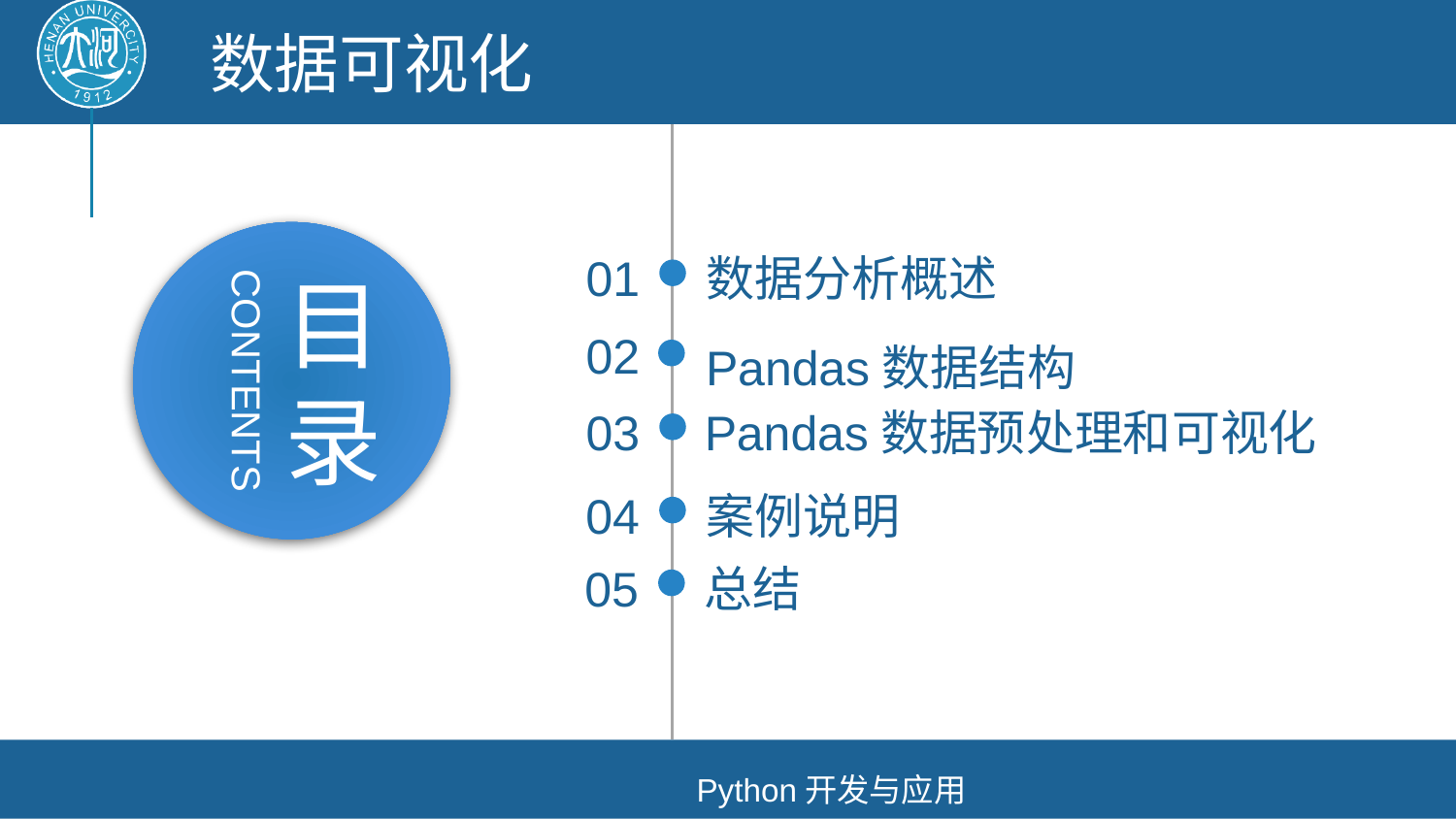

数据可视化
01
数据分析概述

02
Pandas数据结构

03
Pandas数据预处理和可视化

04
案例说明

05
总结

Python开发与应用
3